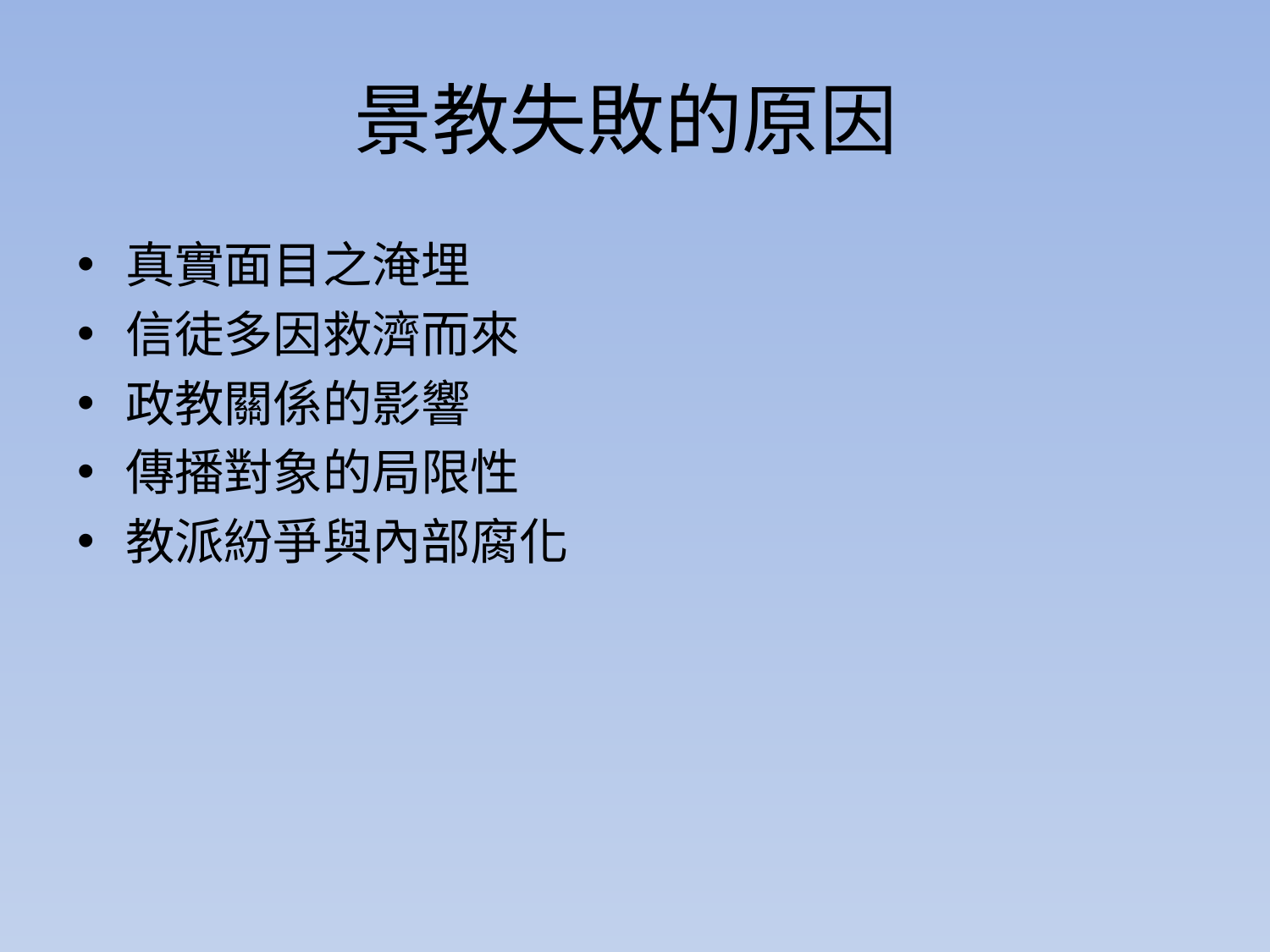

# 景教失敗的原因
真實面目之淹埋
信徒多因救濟而來
政教關係的影響
傳播對象的局限性
教派紛爭與內部腐化